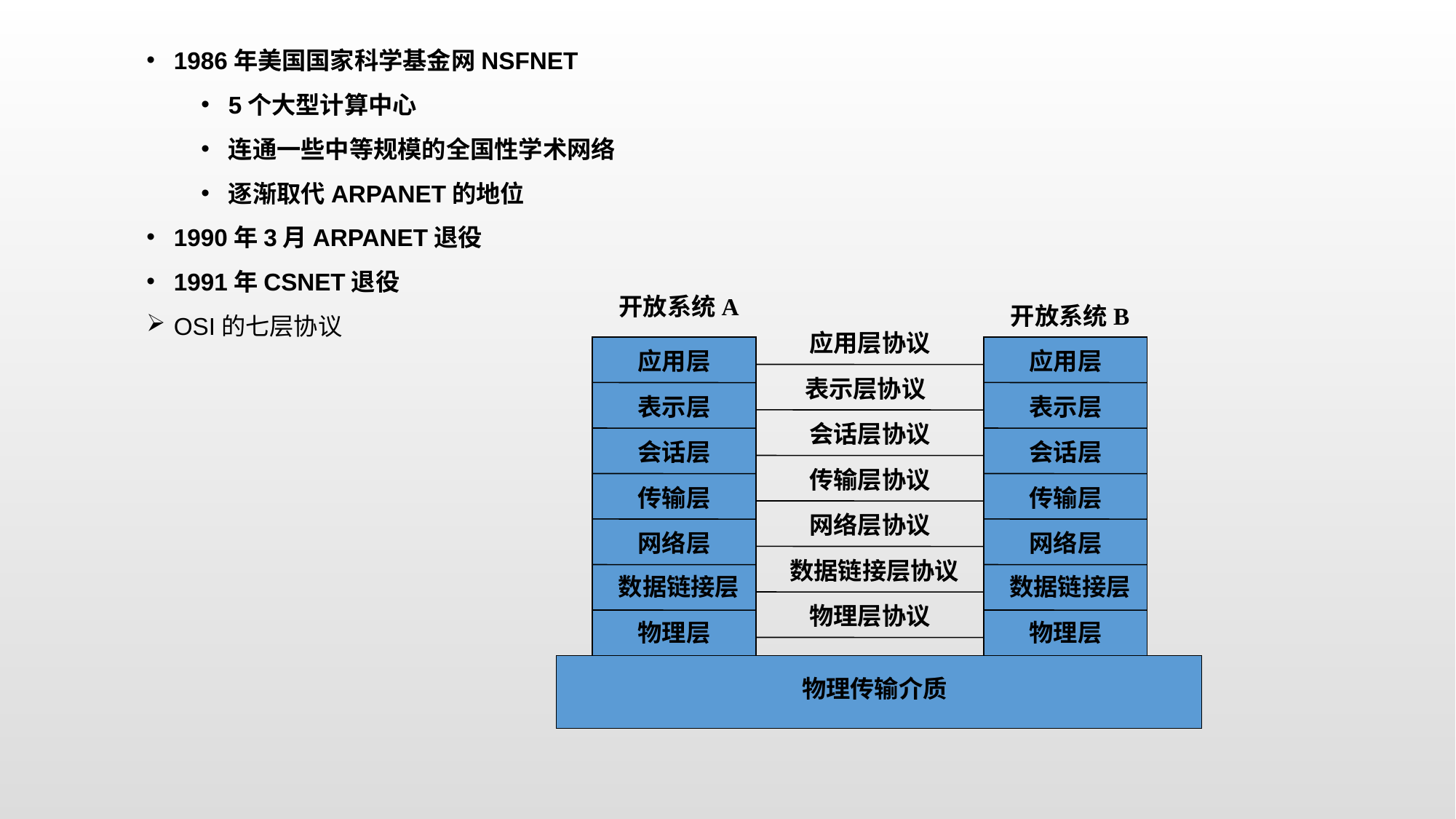

1986年美国国家科学基金网NSFNET
5个大型计算中心
连通一些中等规模的全国性学术网络
逐渐取代ARPANET的地位
1990年3月ARPANET退役
1991年CSNET退役
OSI的七层协议

开放系统A
开放系统B
应用层协议

应用层
应用层

表示层协议

表示层
表示层

会话层协议

会话层
会话层

传输层协议

传输层
传输层

网络层协议

网络层
网络层

数据链接层协议

数据链接层
数据链接层

物理层协议

物理层
物理层

物理传输介质

60